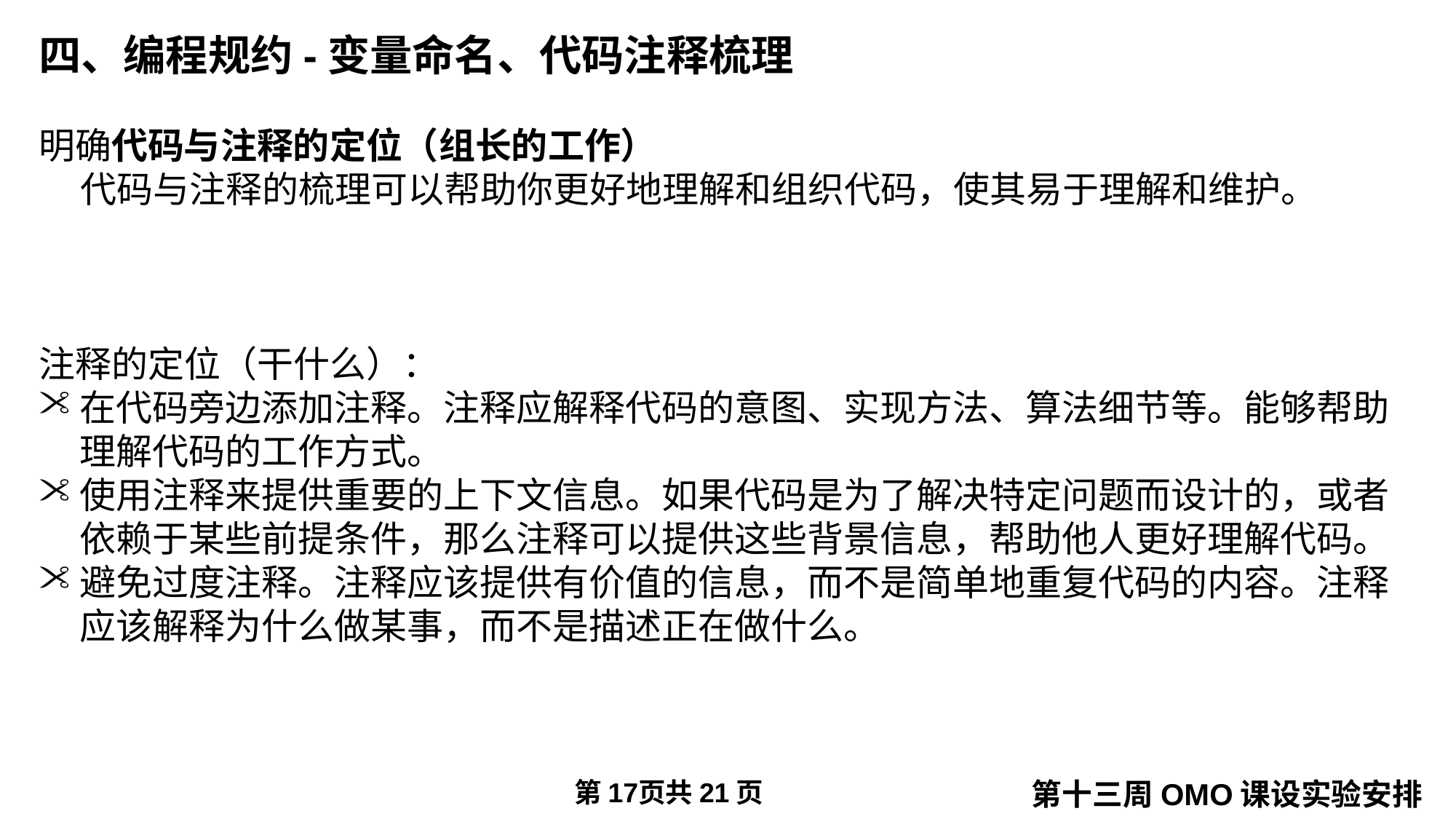

四、编程规约-变量命名、代码注释梳理

明确代码与注释的定位（组长的工作）
    代码与注释的梳理可以帮助你更好地理解和组织代码，使其易于理解和维护。

注释的定位（干什么）：
在代码旁边添加注释。注释应解释代码的意图、实现方法、算法细节等。能够帮助理解代码的工作方式。
使用注释来提供重要的上下文信息。如果代码是为了解决特定问题而设计的，或者依赖于某些前提条件，那么注释可以提供这些背景信息，帮助他人更好理解代码。
避免过度注释。注释应该提供有价值的信息，而不是简单地重复代码的内容。注释应该解释为什么做某事，而不是描述正在做什么。

第17页共21页
第十三周OMO课设实验安排